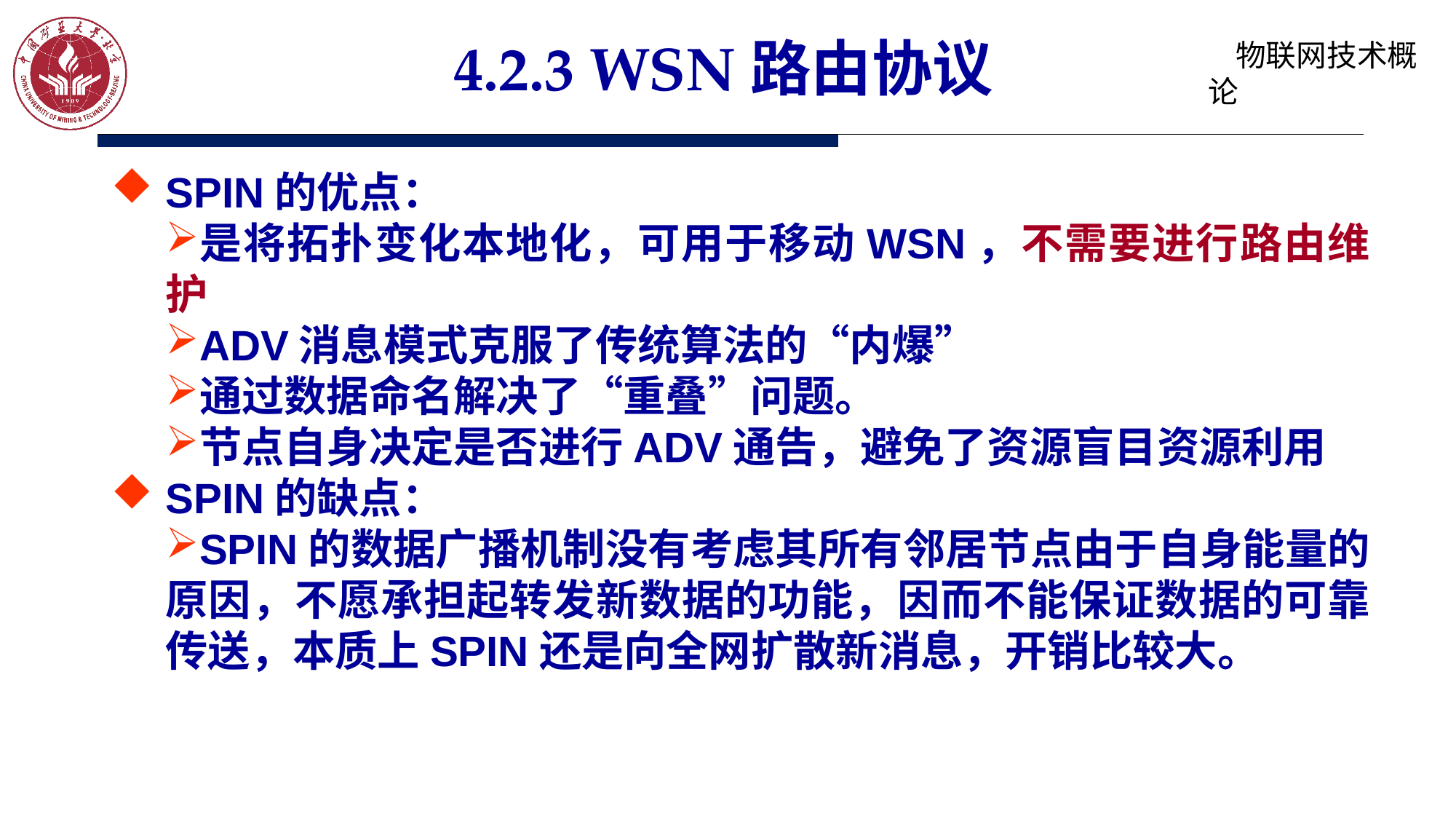

# 4.2.3 WSN路由协议
SPIN的优点：
是将拓扑变化本地化，可用于移动WSN，不需要进行路由维护
ADV消息模式克服了传统算法的“内爆”
通过数据命名解决了“重叠”问题。
节点自身决定是否进行ADV通告，避免了资源盲目资源利用
SPIN的缺点：
SPIN的数据广播机制没有考虑其所有邻居节点由于自身能量的原因，不愿承担起转发新数据的功能，因而不能保证数据的可靠传送，本质上SPIN还是向全网扩散新消息，开销比较大。